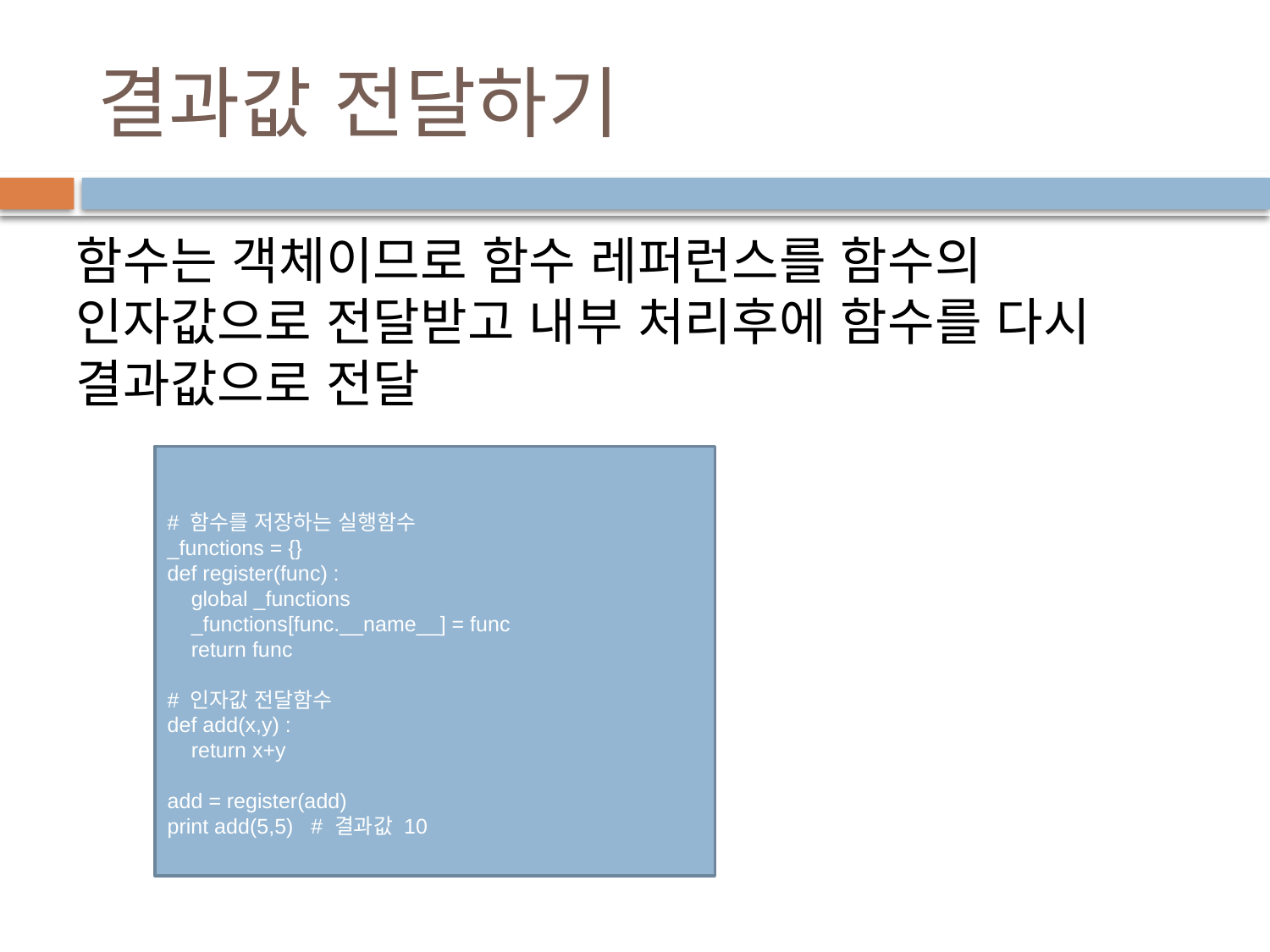

# 결과값 전달하기
함수는 객체이므로 함수 레퍼런스를 함수의 인자값으로 전달받고 내부 처리후에 함수를 다시 결과값으로 전달

# 함수를 저장하는 실행함수
_functions = {}
def register(func) :
    global _functions
    _functions[func.__name__] = func
    return func

# 인자값 전달함수
def add(x,y) :
    return x+y

add = register(add)
print add(5,5)   # 결과값 10